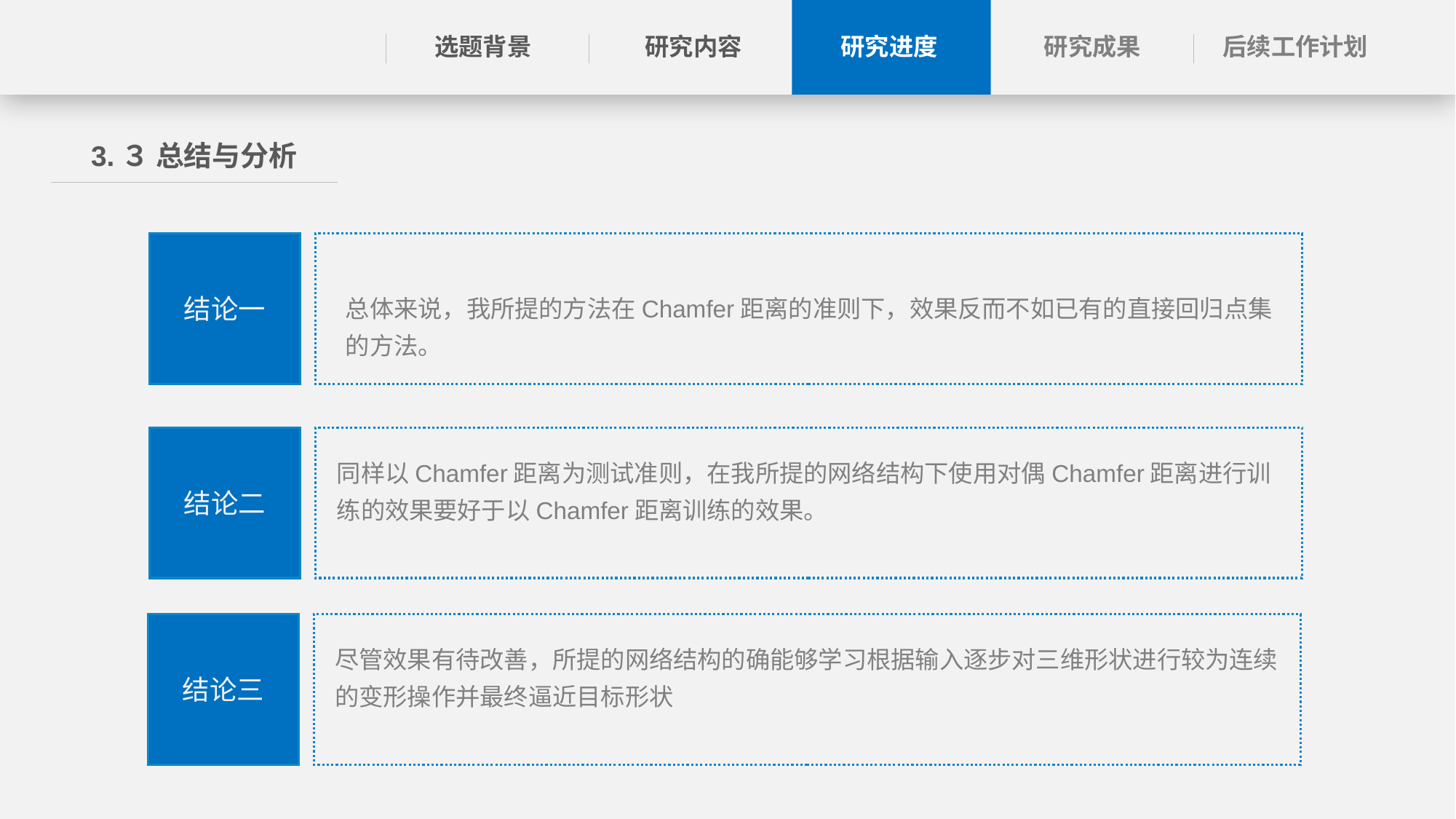

选题背景
研究进度
后续工作计划
研究内容
研究成果
3.３ 总结与分析
结论一

总体来说，我所提的方法在Chamfer距离的准则下，效果反而不如已有的直接回归点集的方法。
结论二

同样以Chamfer距离为测试准则，在我所提的网络结构下使用对偶Chamfer距离进行训练的效果要好于以Chamfer距离训练的效果。
结论三

尽管效果有待改善，所提的网络结构的确能够学习根据输入逐步对三维形状进行较为连续的变形操作并最终逼近目标形状